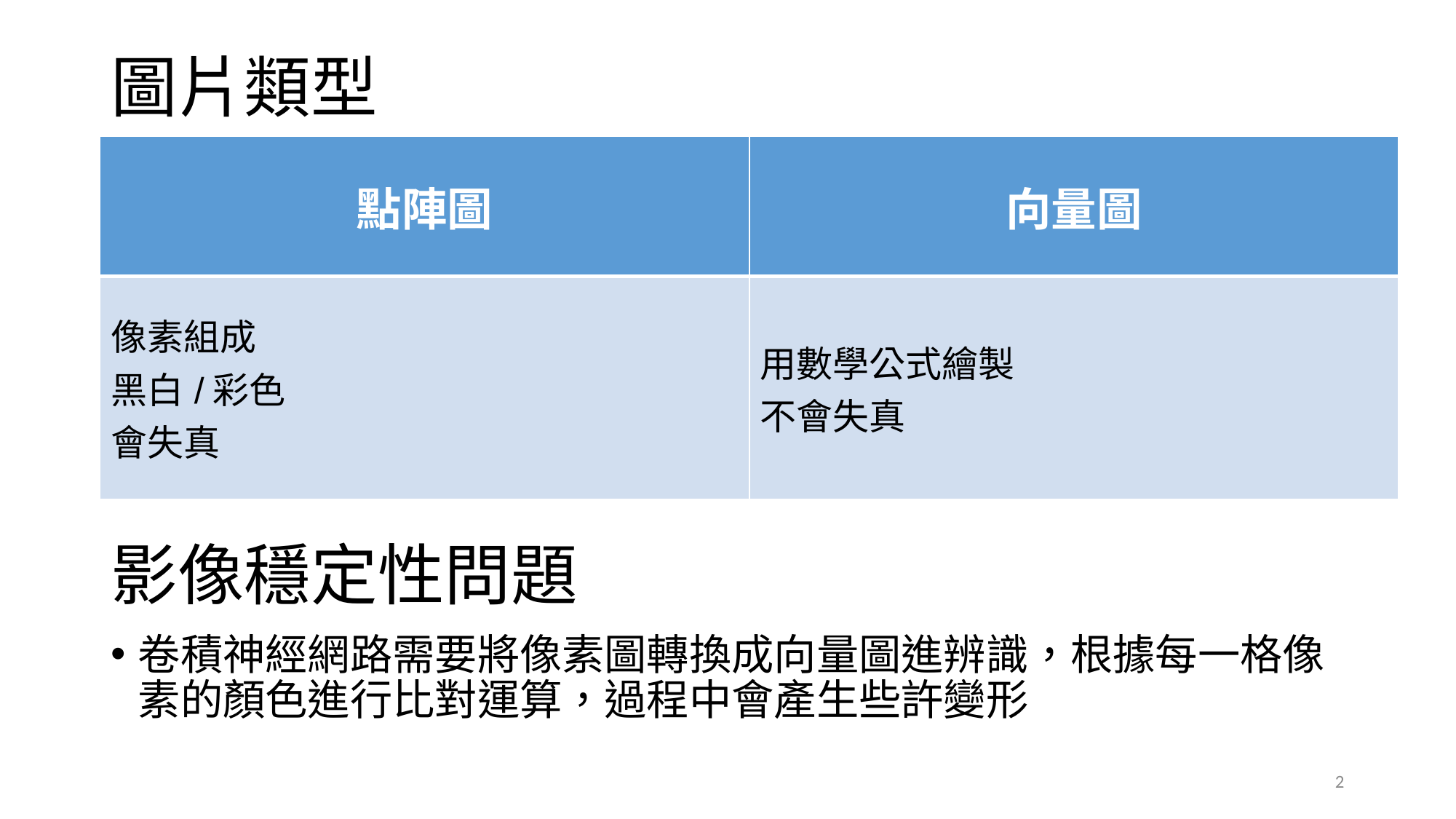

# 圖片類型
| 點陣圖 | 向量圖 |
| --- | --- |
| 像素組成 黑白/彩色 會失真 | 用數學公式繪製 不會失真 |
影像穩定性問題
卷積神經網路需要將像素圖轉換成向量圖進辨識，根據每一格像素的顏色進行比對運算，過程中會產生些許變形
2